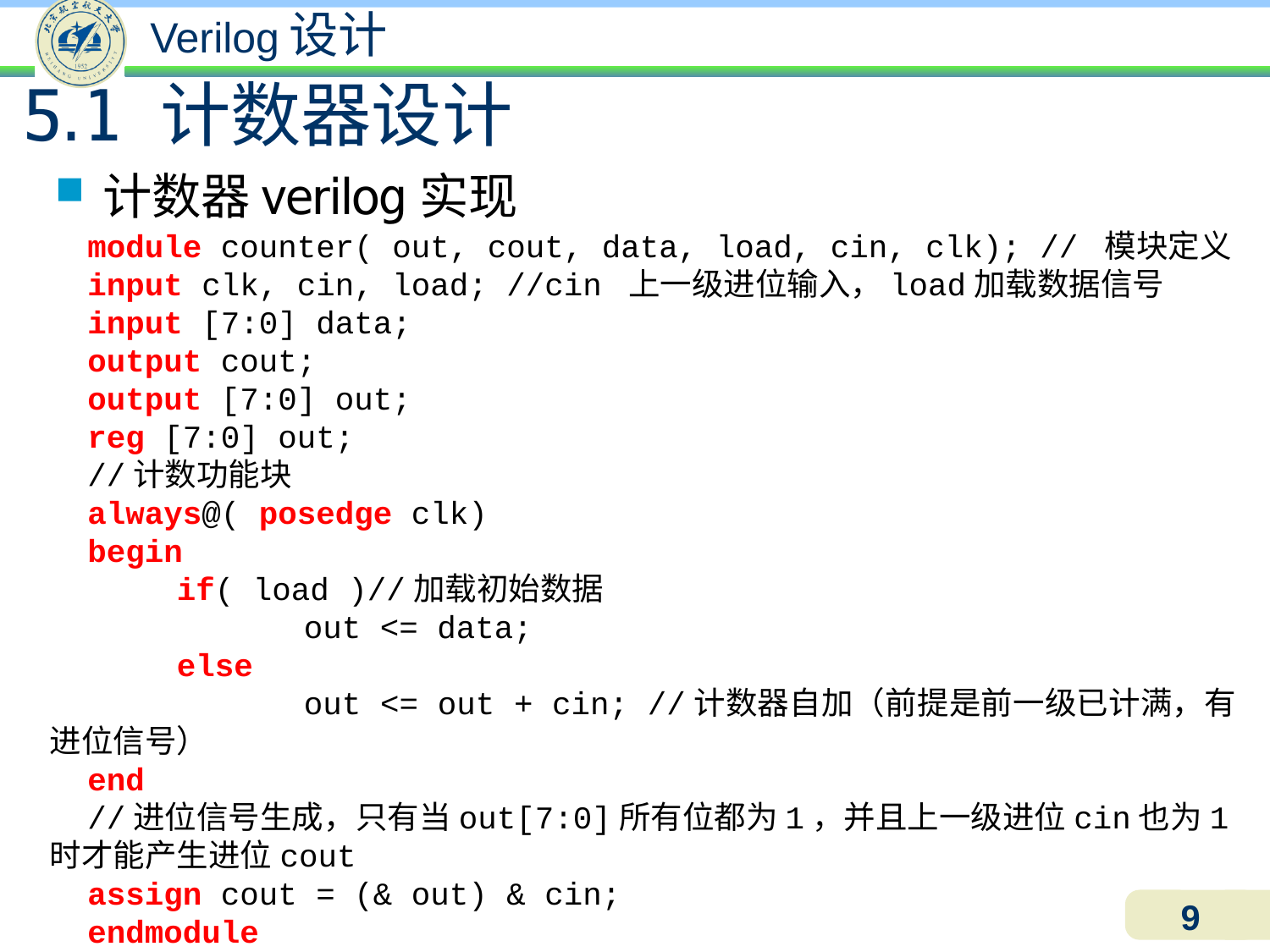

5.1 计数器设计
计数器verilog实现

module counter( out, cout, data, load, cin, clk); // 模块定义
input clk, cin, load; //cin 上一级进位输入，load加载数据信号
input [7:0] data;
output cout;
output [7:0] out;
reg [7:0] out;
//计数功能块
always@( posedge clk)
begin
	if( load )//加载初始数据
		out <= data;
	else
		out <= out + cin; //计数器自加（前提是前一级已计满，有进位信号）
end
//进位信号生成，只有当out[7:0]所有位都为1，并且上一级进位cin也为1时才能产生进位cout
assign cout = (& out) & cin;
endmodule
9